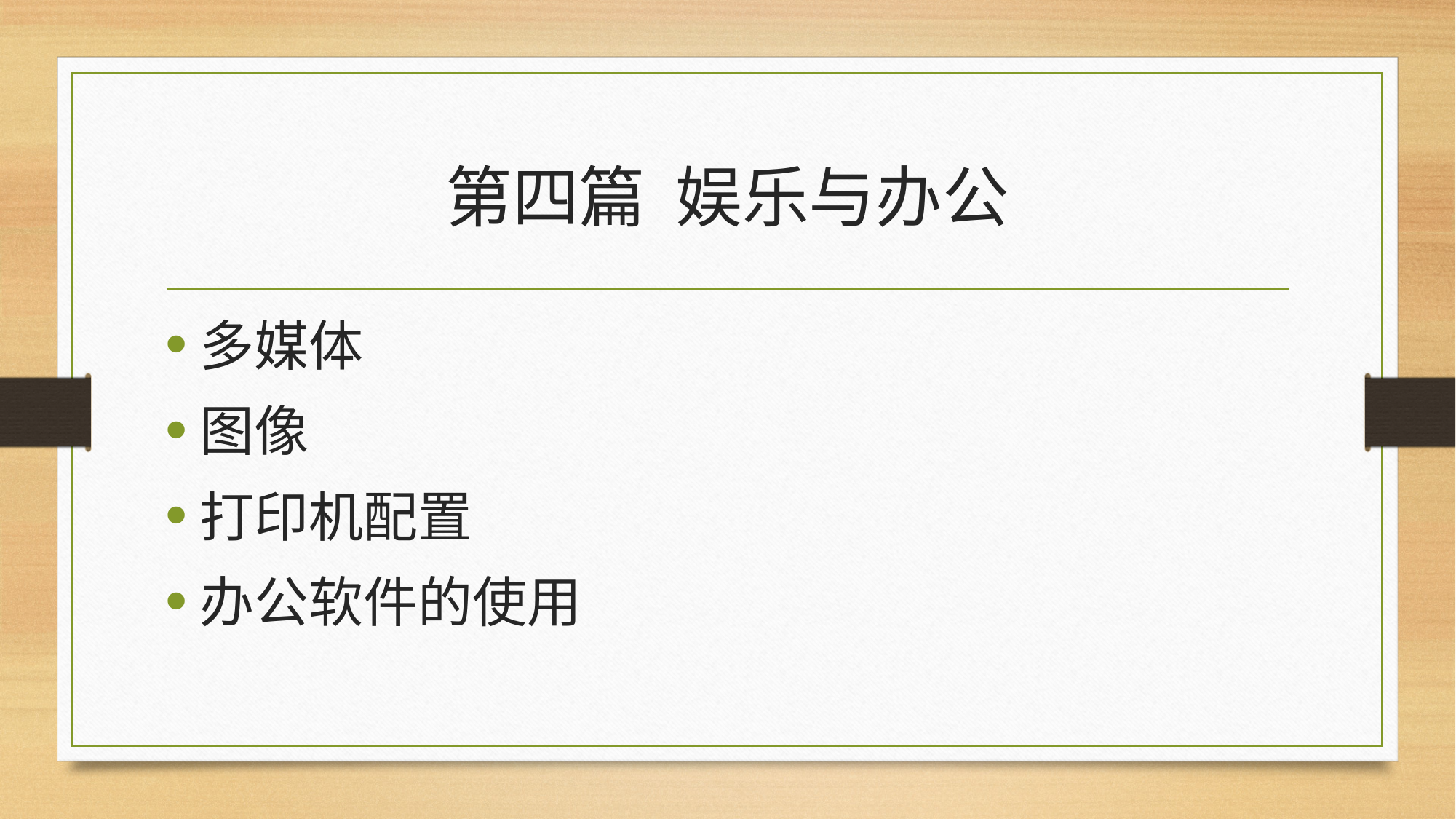

# 第四篇  娱乐与办公
多媒体
图像
打印机配置
办公软件的使用